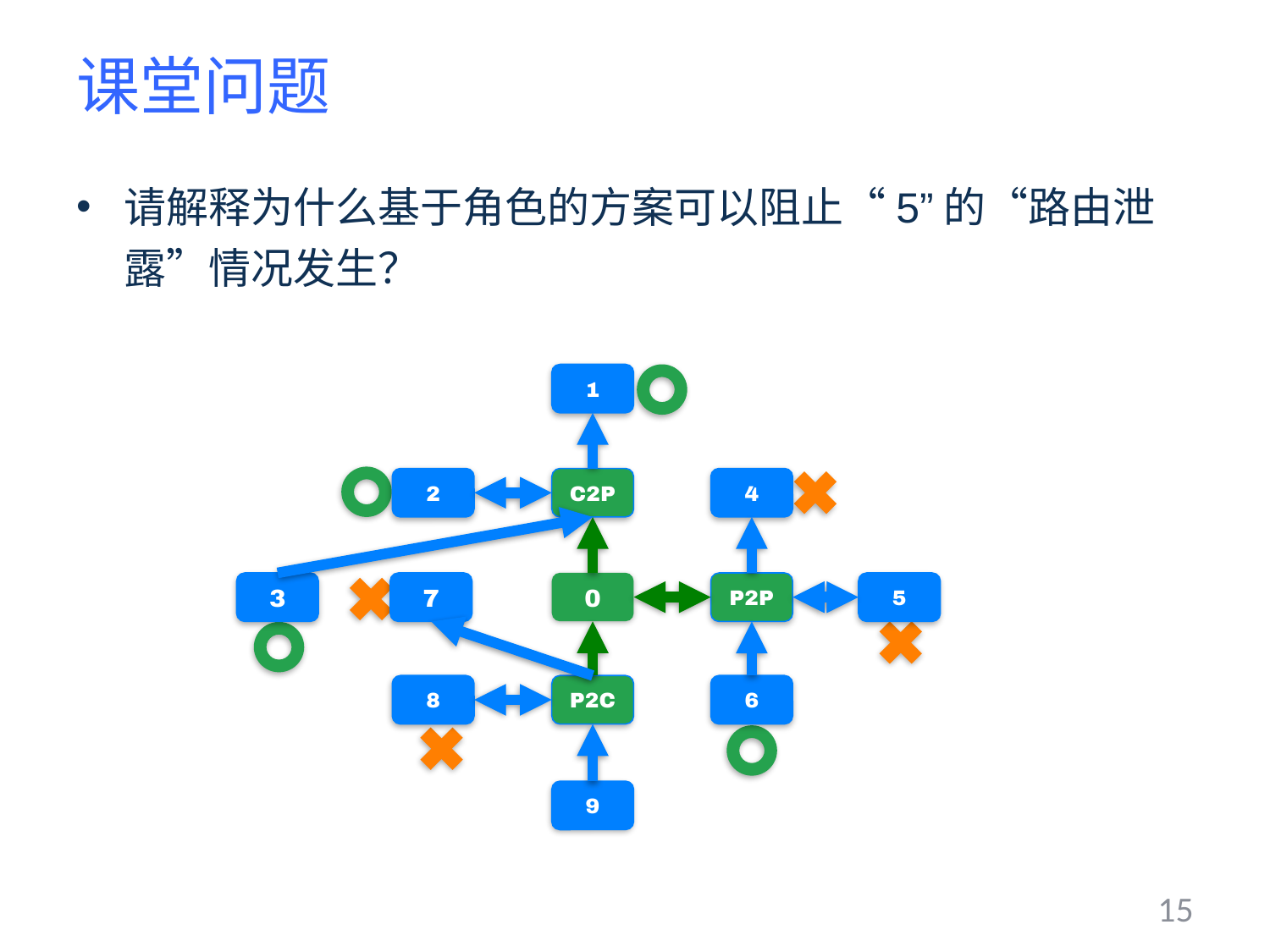

# 课堂问题
请解释为什么基于角色的方案可以阻止“5”的“路由泄露”情况发生？
1
2
C2P
4
0
3
7
P2P
5
8
P2C
6
9

15